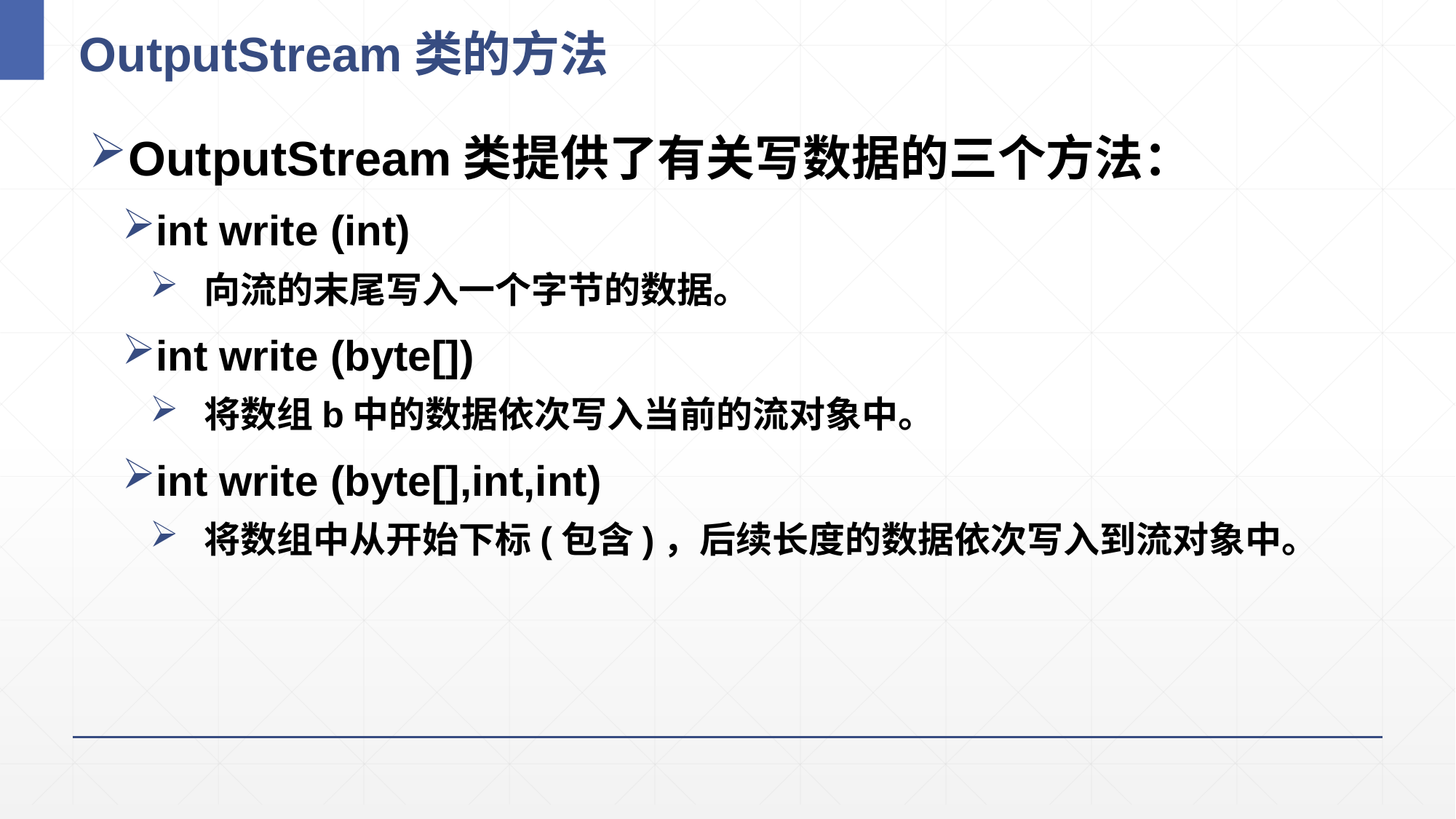

# OutputStream类的方法
OutputStream类提供了有关写数据的三个方法：
int write (int)
  向流的末尾写入一个字节的数据。
int write (byte[])
  将数组b中的数据依次写入当前的流对象中。
int write (byte[],int,int)
  将数组中从开始下标(包含)，后续长度的数据依次写入到流对象中。